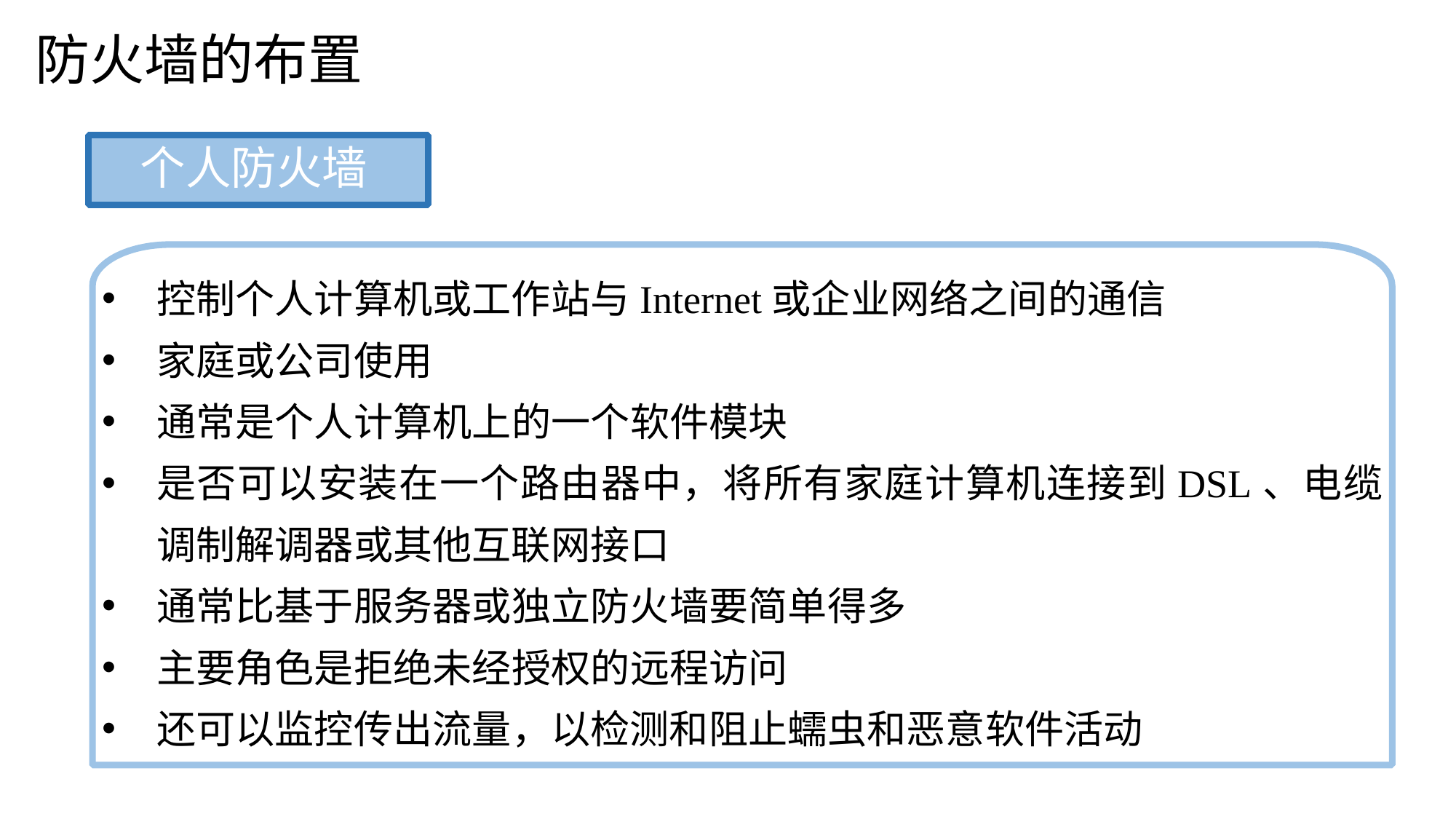

防火墙的布置
个人防火墙
控制个人计算机或工作站与Internet或企业网络之间的通信
家庭或公司使用
通常是个人计算机上的一个软件模块
是否可以安装在一个路由器中，将所有家庭计算机连接到DSL、电缆调制解调器或其他互联网接口
通常比基于服务器或独立防火墙要简单得多
主要角色是拒绝未经授权的远程访问
还可以监控传出流量，以检测和阻止蠕虫和恶意软件活动